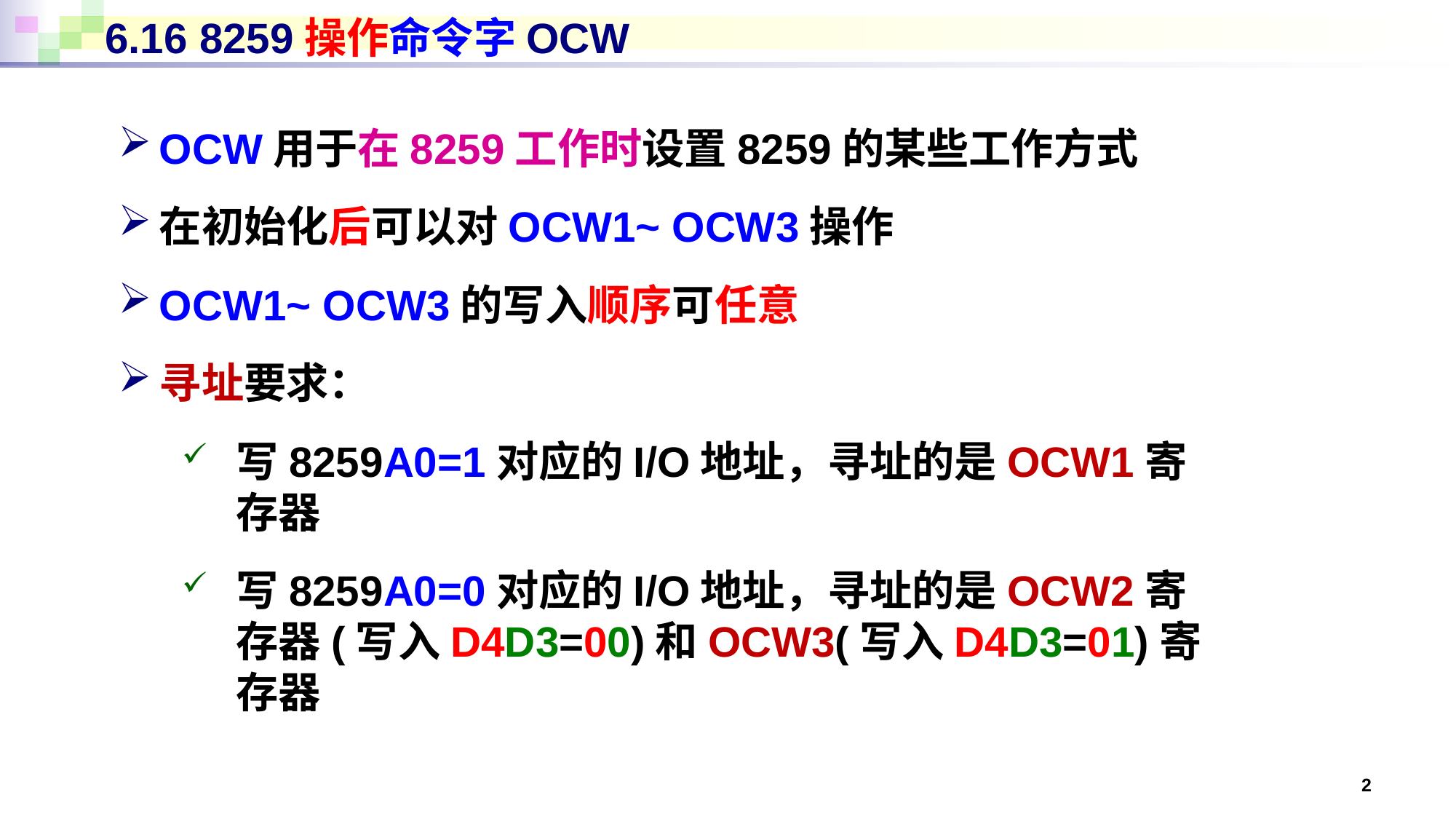

# 6.16 8259操作命令字OCW
OCW用于在8259工作时设置8259的某些工作方式
在初始化后可以对OCW1~ OCW3操作
OCW1~ OCW3的写入顺序可任意
寻址要求：
写8259A0=1对应的I/O地址，寻址的是OCW1寄存器
写8259A0=0对应的I/O地址，寻址的是OCW2寄存器(写入D4D3=00)和OCW3(写入D4D3=01)寄存器
2